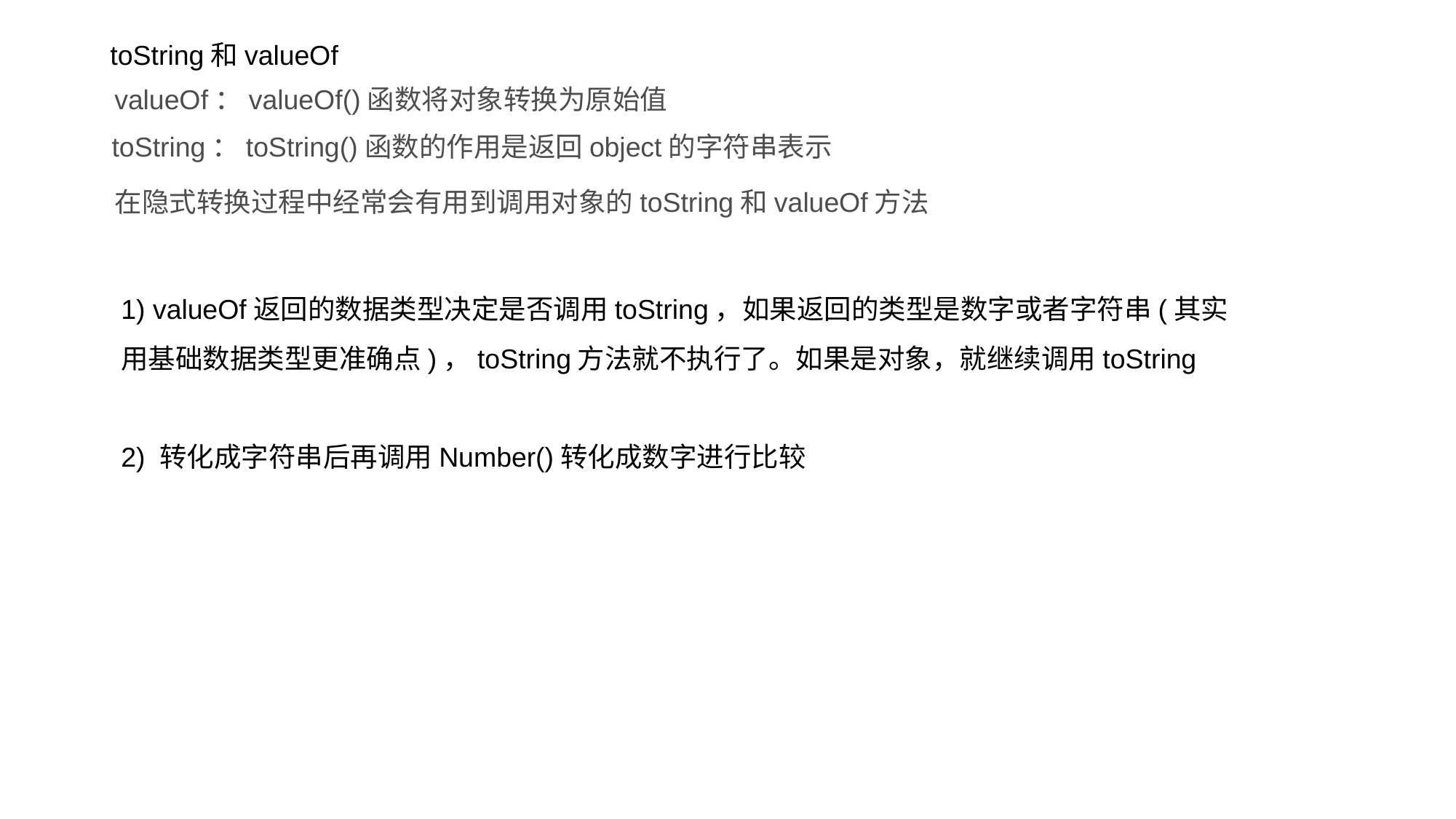

toString和valueOf

valueOf：valueOf()函数将对象转换为原始值
toString：toString()函数的作用是返回object的字符串表示
在隐式转换过程中经常会有用到调用对象的toString和valueOf方法
1) valueOf返回的数据类型决定是否调用toString，如果返回的类型是数字或者字符串(其实用基础数据类型更准确点)，toString方法就不执行了。如果是对象，就继续调用toString

2) 转化成字符串后再调用Number()转化成数字进行比较